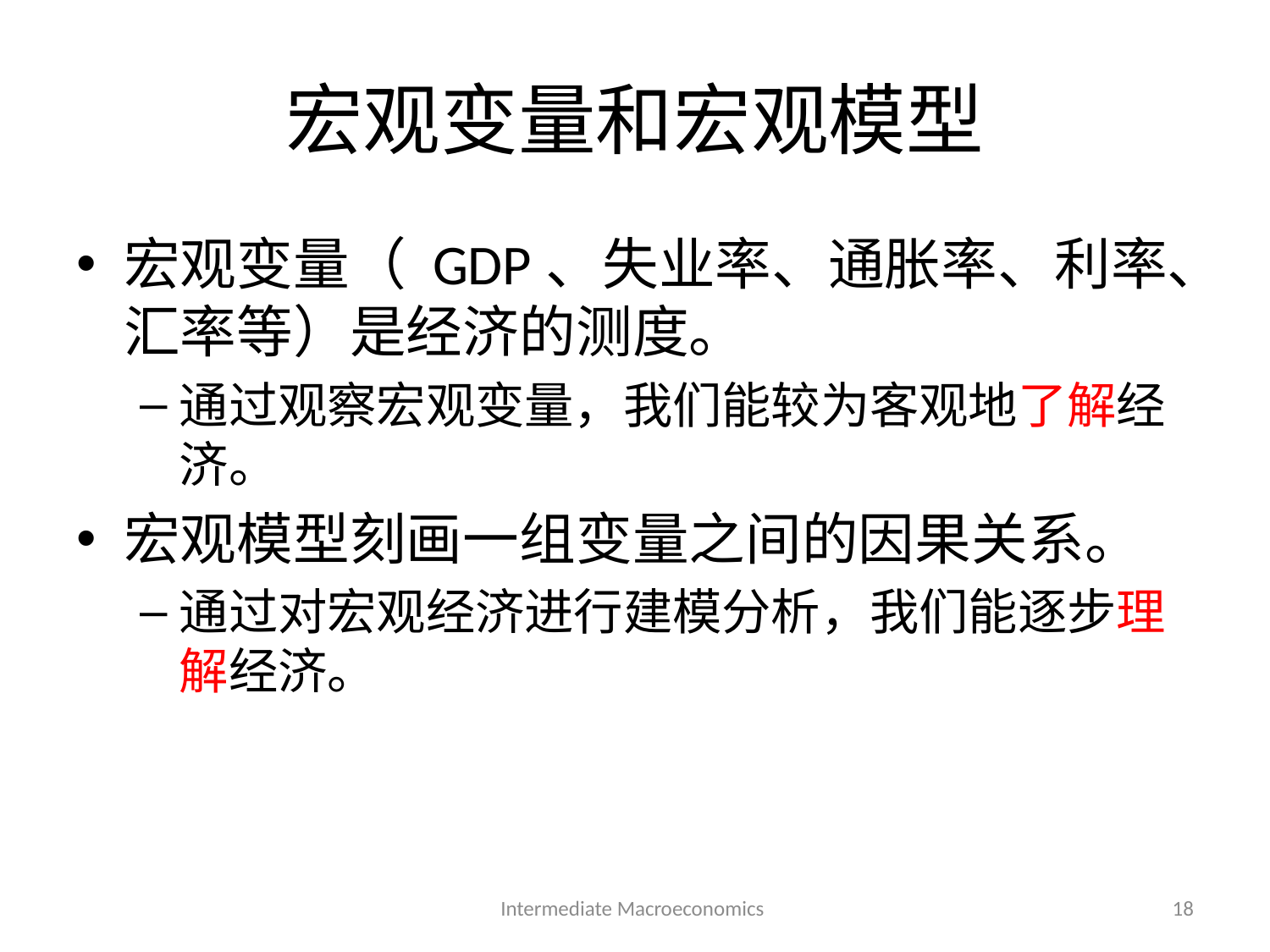

# 宏观变量和宏观模型
宏观变量（ GDP、失业率、通胀率、利率、汇率等）是经济的测度。
通过观察宏观变量，我们能较为客观地了解经济。
宏观模型刻画一组变量之间的因果关系。
通过对宏观经济进行建模分析，我们能逐步理解经济。
Intermediate Macroeconomics
18